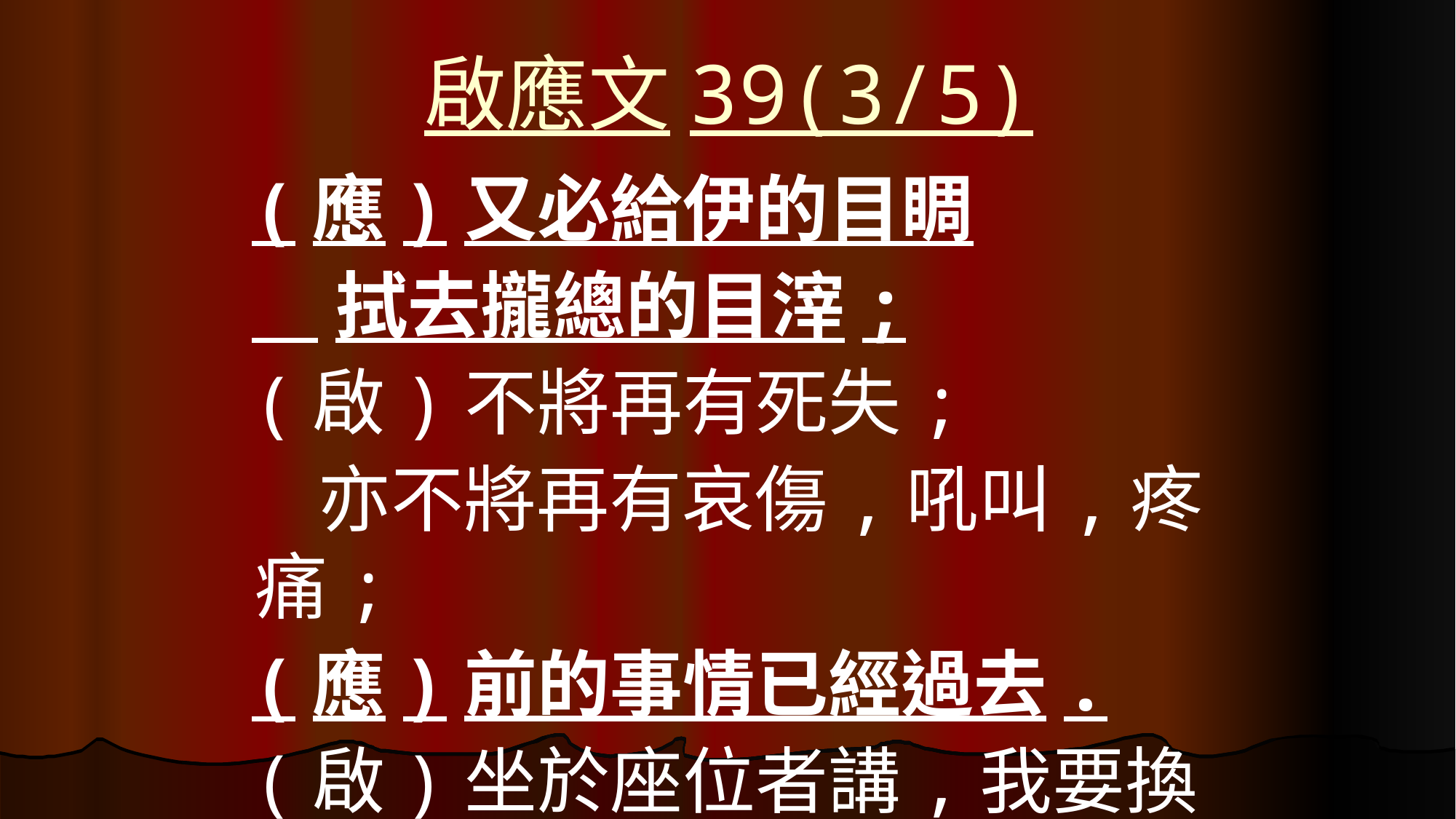

# 啟應文39(3/5)
(應)又必給伊的目睭
    拭去攏總的目滓;
(啟)不將再有死失;
   亦不將再有哀傷,吼叫,疼痛;
(應)前的事情已經過去.
(啟)坐於座位者講,我要換萬物,